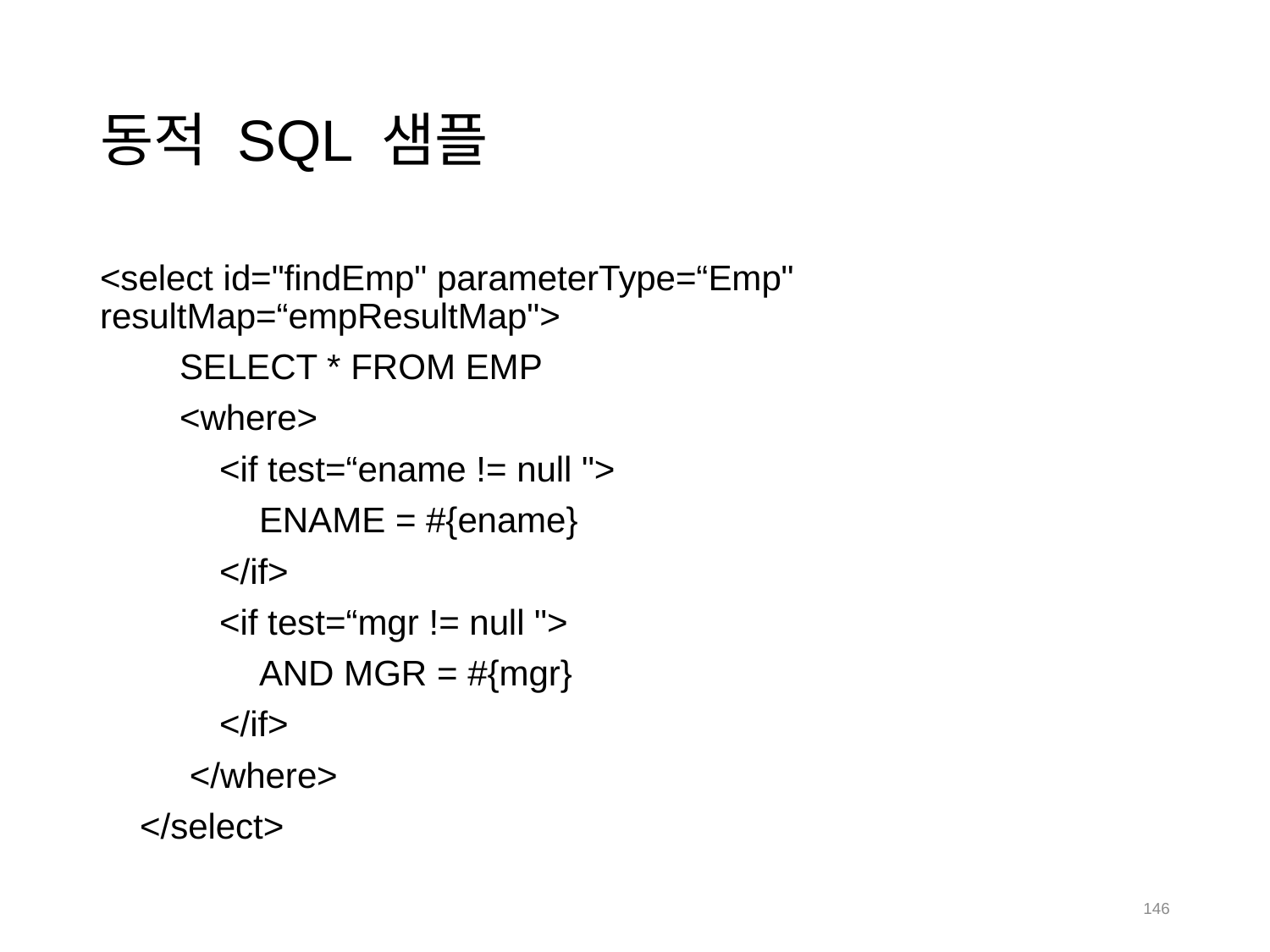

# 동적 SQL 샘플
<select id="findEmp" parameterType=“Emp" resultMap=“empResultMap">
        SELECT * FROM EMP
        <where>
            <if test=“ename != null ">
                ENAME = #{ename}
            </if>
            <if test=“mgr != null ">
                AND MGR = #{mgr}
            </if>
         </where>
    </select>
146